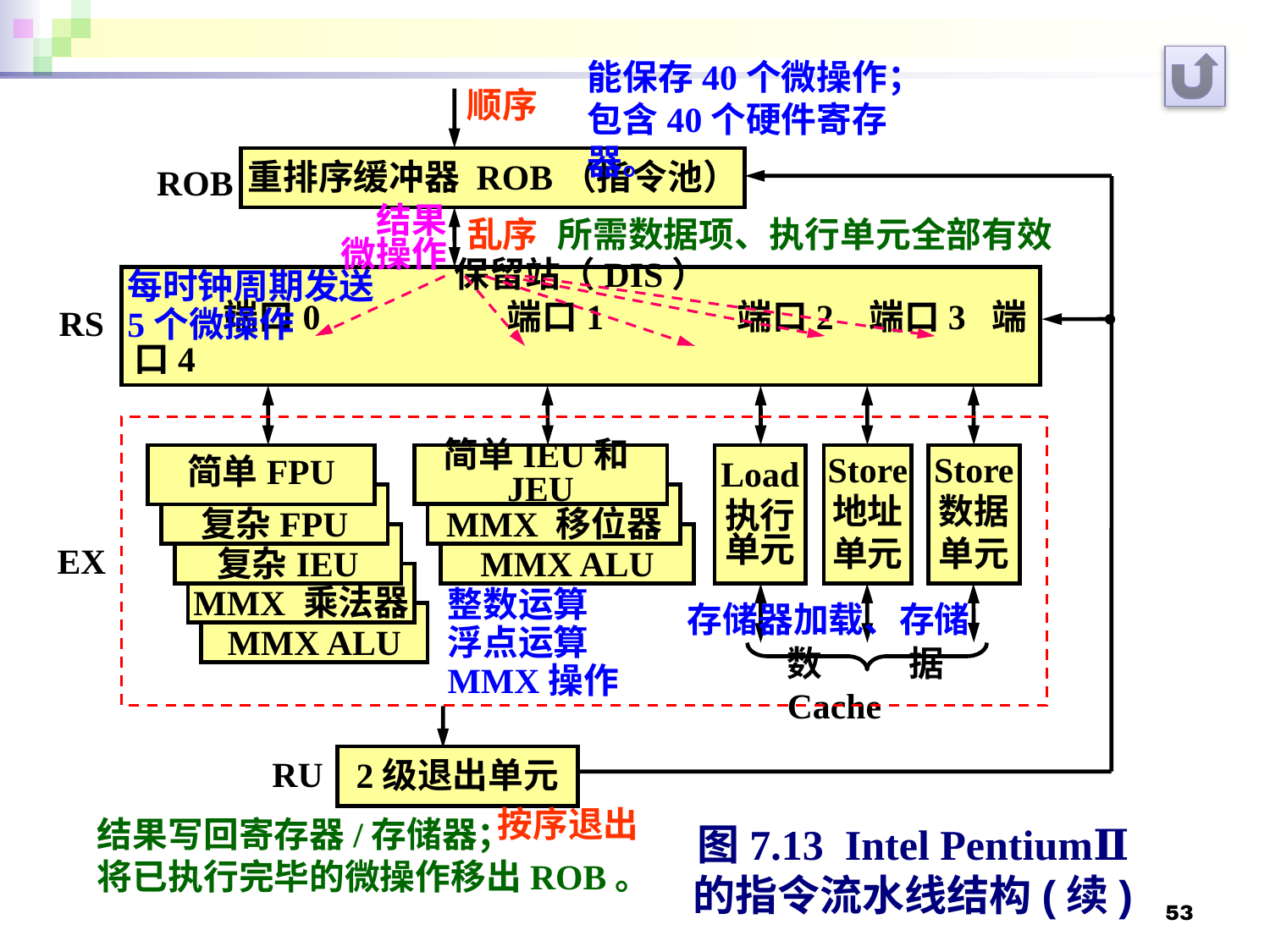

能保存40个微操作；
包含40个硬件寄存器。
顺序

重排序缓冲器 ROB（指令池）
ROB

结果
微操作
乱序
所需数据项、执行单元全部有效

每时钟周期发送5个微操作
保留站（DIS）
          端口0                    端口1              端口2   端口3  端口4

RS

简单FPU
简单IEU和JEU
Load
执行单元
Store
地址
单元
Store
数据
单元
复杂FPU
MMX 移位器
复杂IEU
MMX ALU

EX
MMX 乘法器
整数运算
浮点运算
MMX操作

存储器加载、存储
MMX ALU
数据Cache

2级退出单元
RU

按序退出
结果写回寄存器/存储器；
将已执行完毕的微操作移出ROB。
图7.13  Intel PentiumⅡ
的指令流水线结构(续)
53